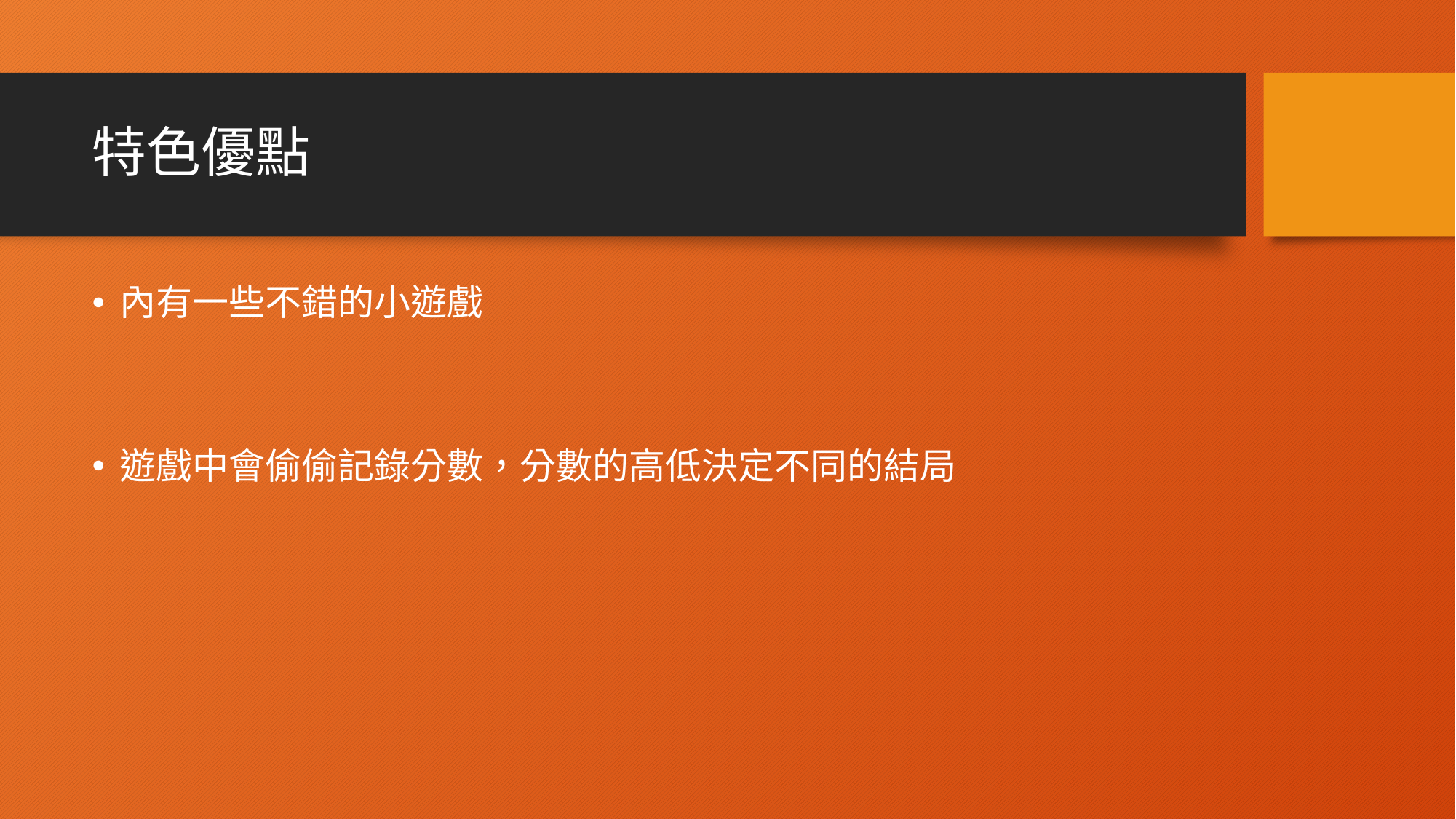

# 特色優點
內有一些不錯的小遊戲

遊戲中會偷偷記錄分數，分數的高低決定不同的結局